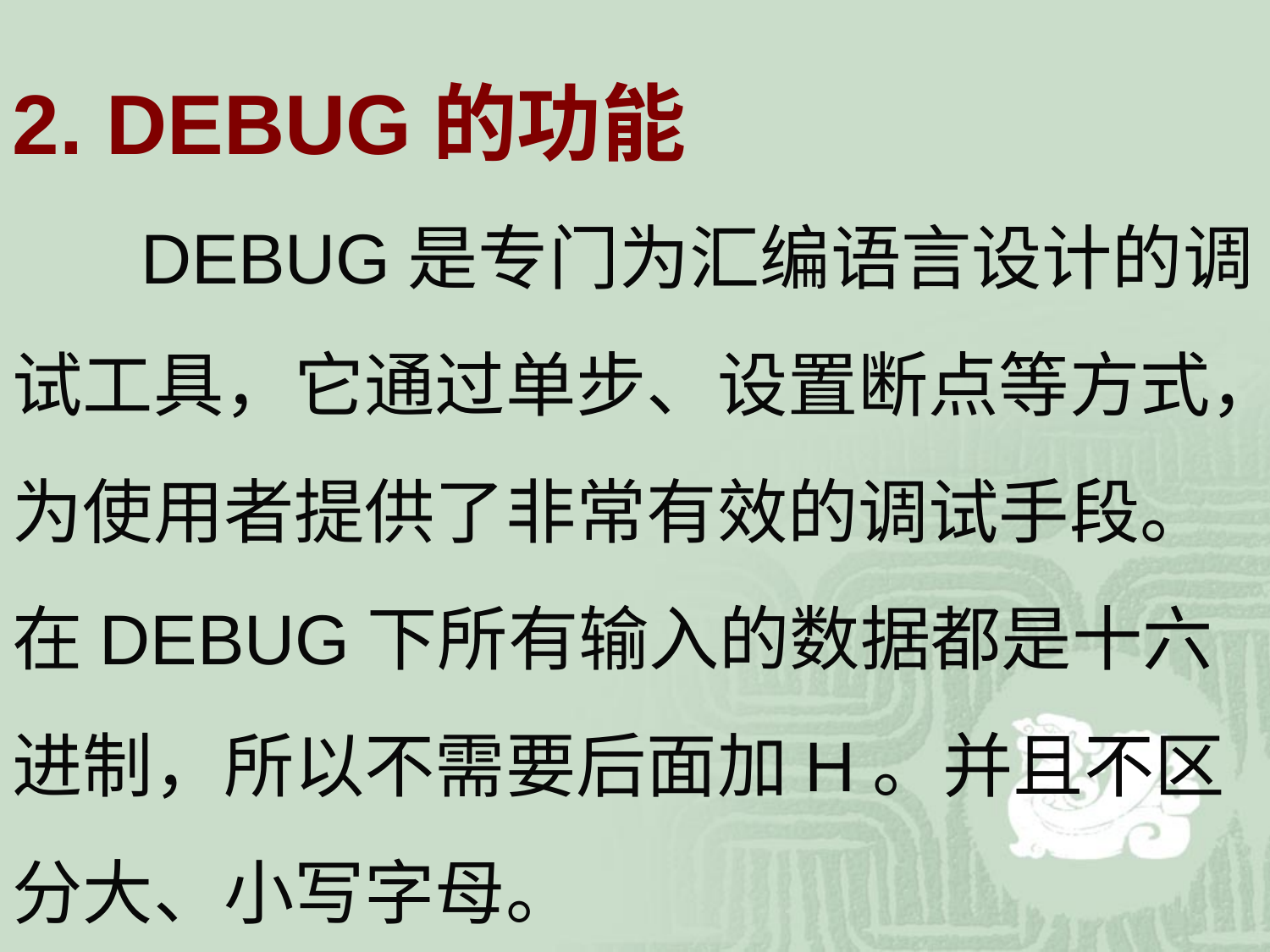

# 2. DEBUG的功能 DEBUG是专门为汇编语言设计的调试工具，它通过单步、设置断点等方式，为使用者提供了非常有效的调试手段。在DEBUG下所有输入的数据都是十六进制，所以不需要后面加H。并且不区分大、小写字母。